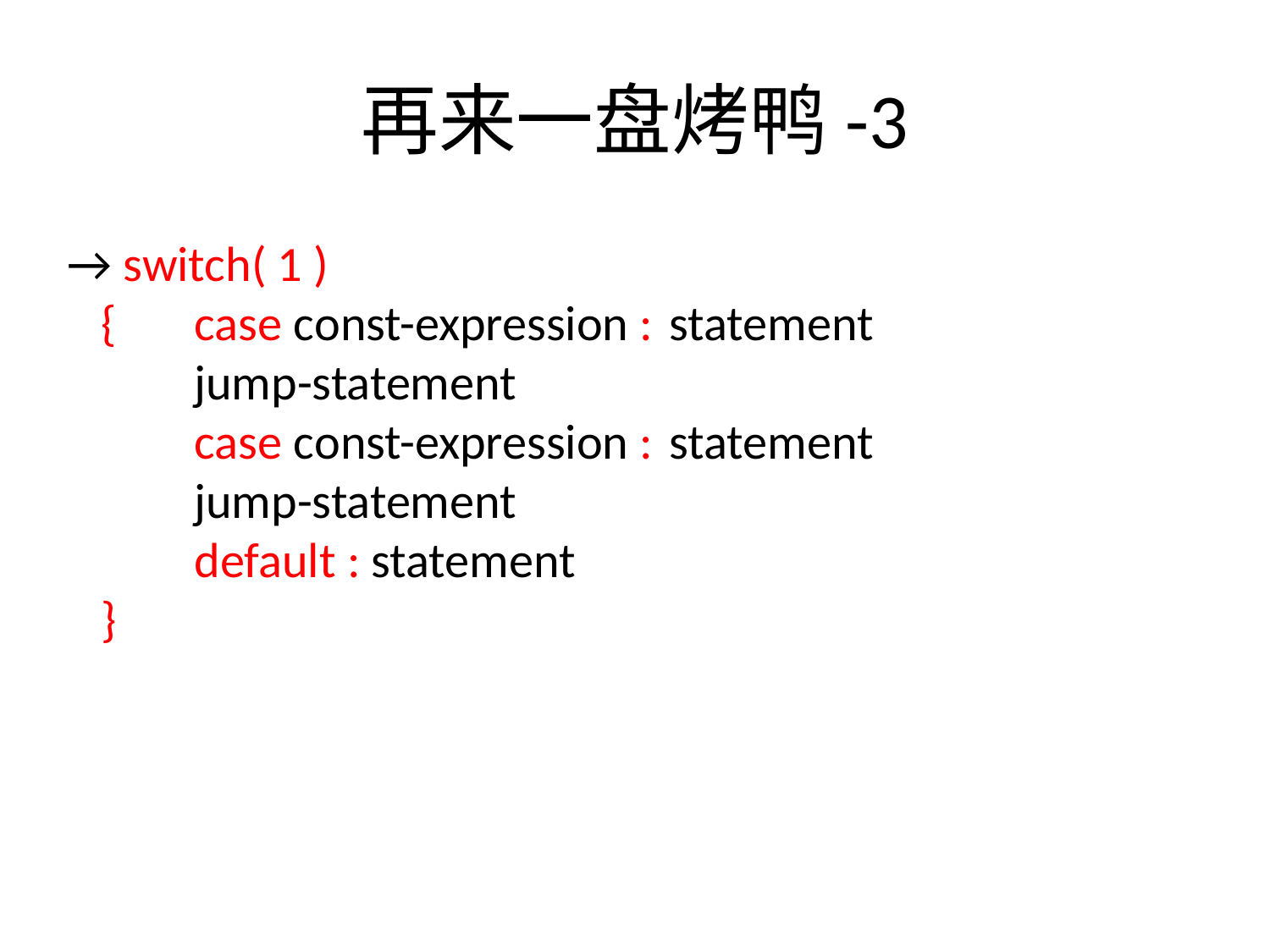

# 再来一盘烤鸭-3
→ switch( 1 )
   { 	case const-expression :   statement
	jump-statement
     	case const-expression :   statement
	jump-statement
     	default : statement
   }